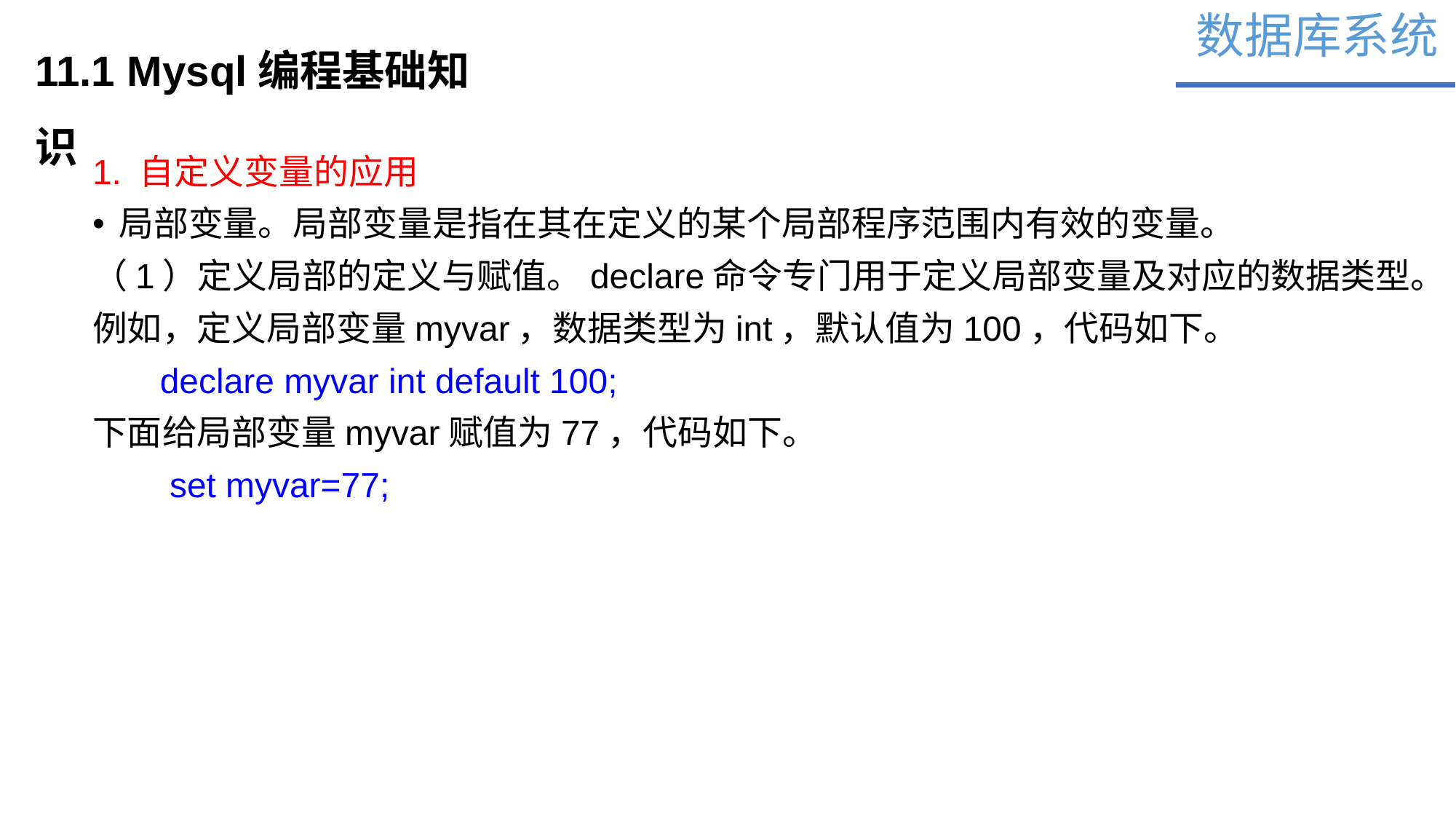

数据库系统
11.1 Mysql编程基础知识

1. 自定义变量的应用
局部变量。局部变量是指在其在定义的某个局部程序范围内有效的变量。
（1）定义局部的定义与赋值。declare命令专门用于定义局部变量及对应的数据类型。
例如，定义局部变量myvar，数据类型为int，默认值为100，代码如下。
       declare myvar int default 100;
下面给局部变量myvar赋值为77，代码如下。
        set myvar=77;